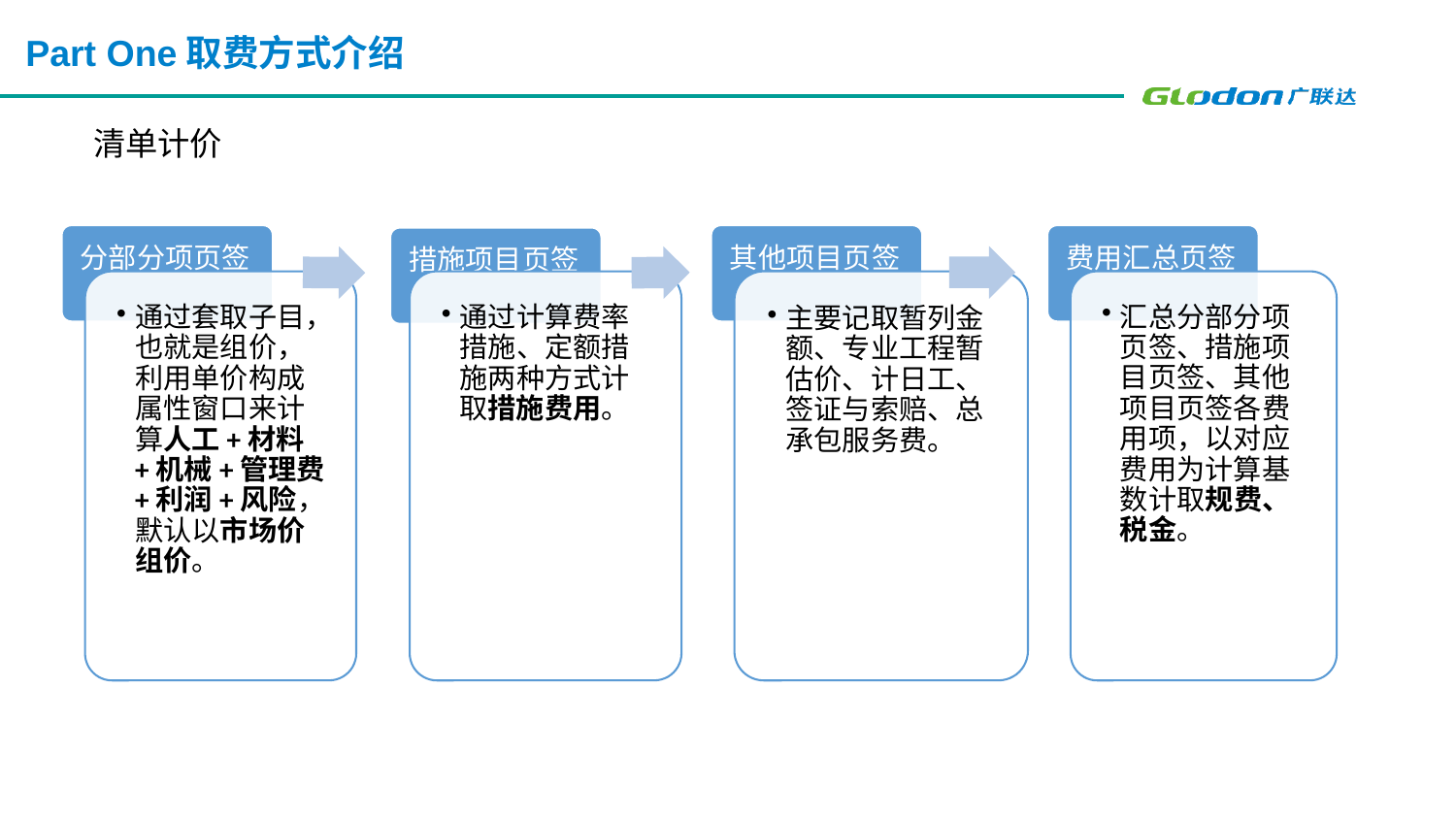

Part One取费方式介绍
清单计价
分部分项页签
通过套取子目，也就是组价，利用单价构成属性窗口来计算人工+材料+机械+管理费+利润+风险，默认以市场价组价。

措施项目页签
通过计算费率措施、定额措施两种方式计取措施费用。

其他项目页签
主要记取暂列金额、专业工程暂估价、计日工、签证与索赔、总承包服务费。

费用汇总页签
汇总分部分项页签、措施项目页签、其他项目页签各费用项，以对应费用为计算基数计取规费、税金。